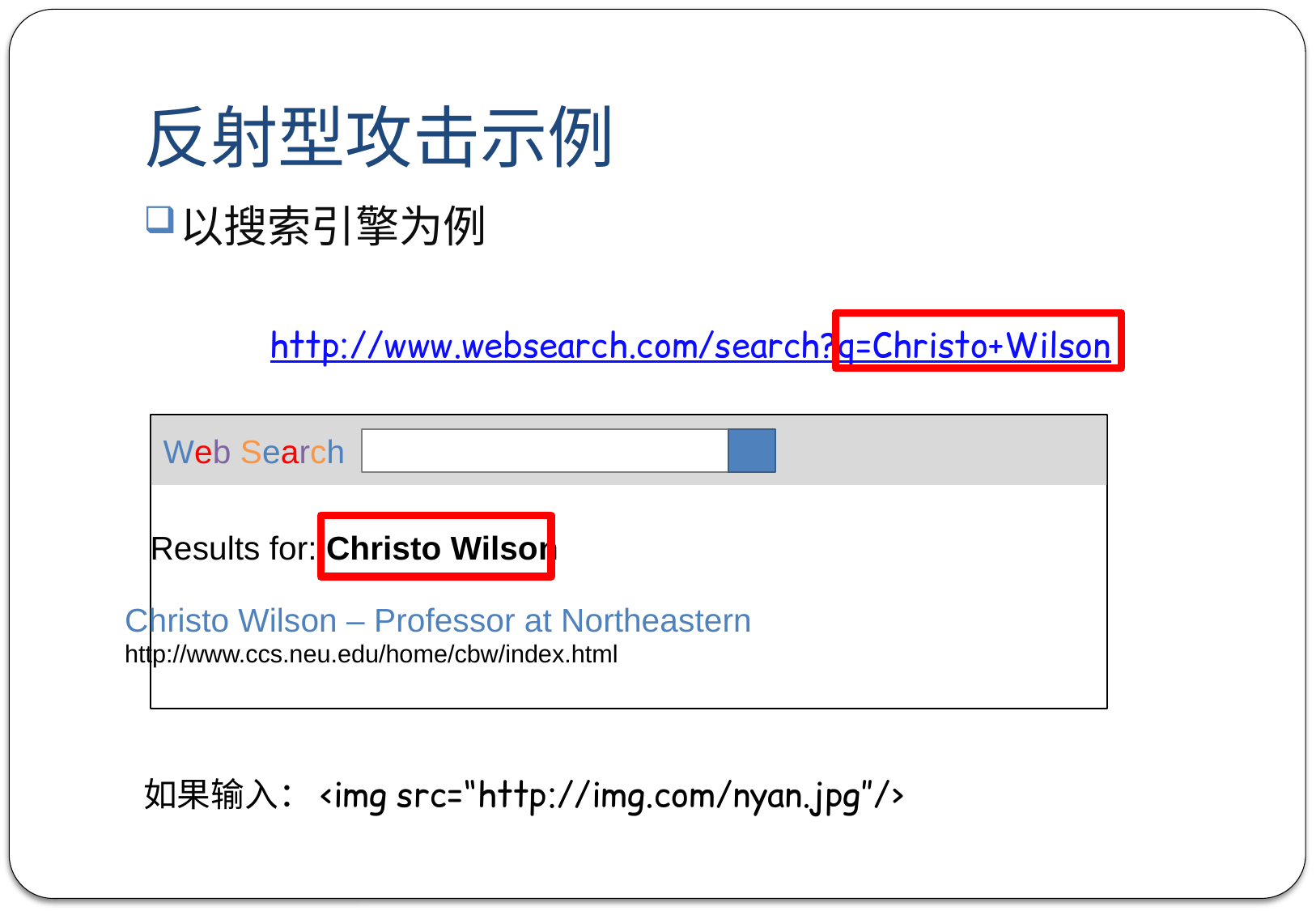

# 反射型攻击示例
以搜索引擎为例

http://www.websearch.com/search?q=Christo+Wilson

Web Search

Results for: Christo Wilson
Christo Wilson – Professor at Northeastern
http://www.ccs.neu.edu/home/cbw/index.html

如果输入：<img src=“http://img.com/nyan.jpg”/>